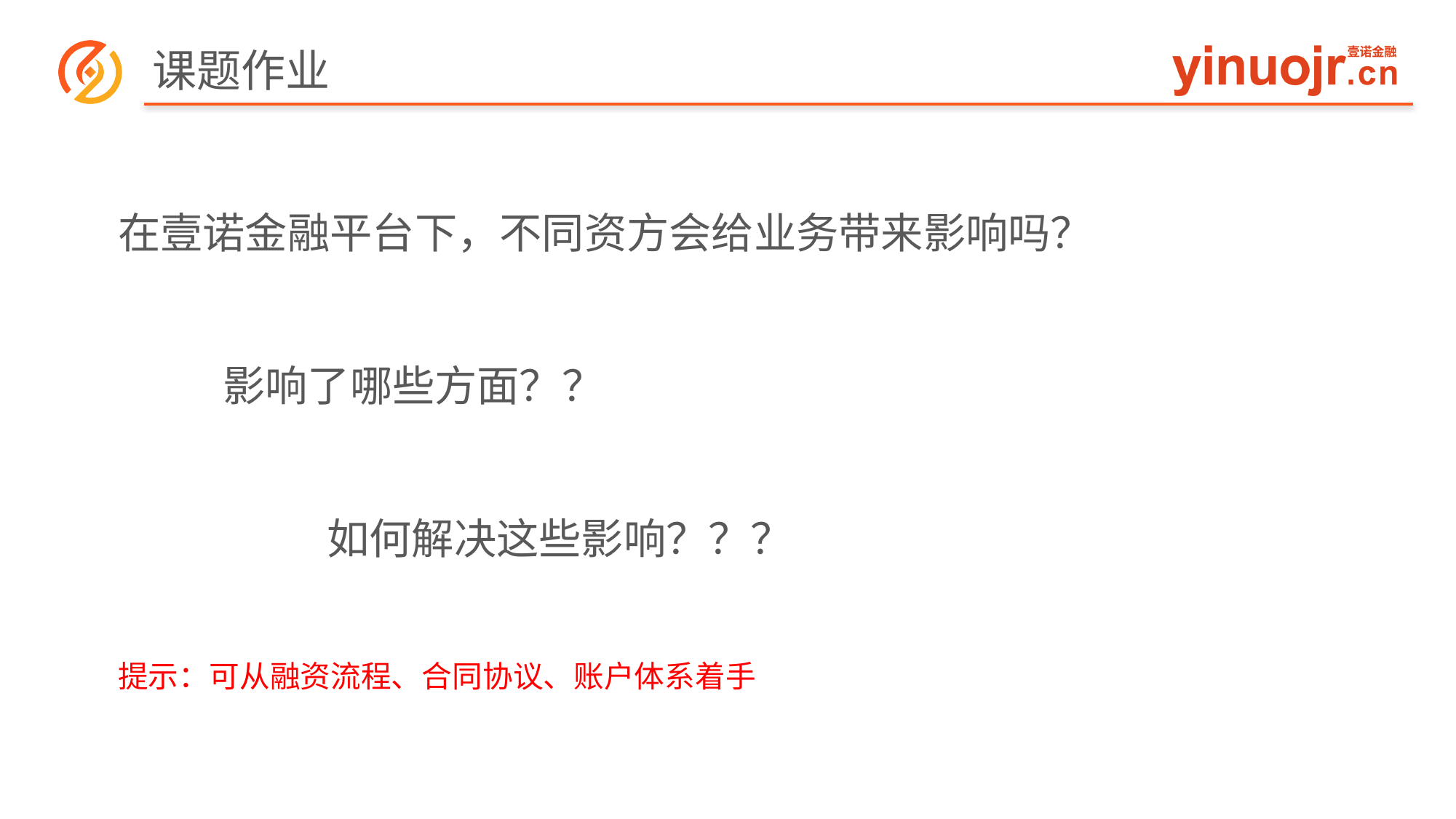

# 课题作业
在壹诺金融平台下，不同资方会给业务带来影响吗？

          影响了哪些方面？？

                     如何解决这些影响？？？

提示：可从融资流程、合同协议、账户体系着手